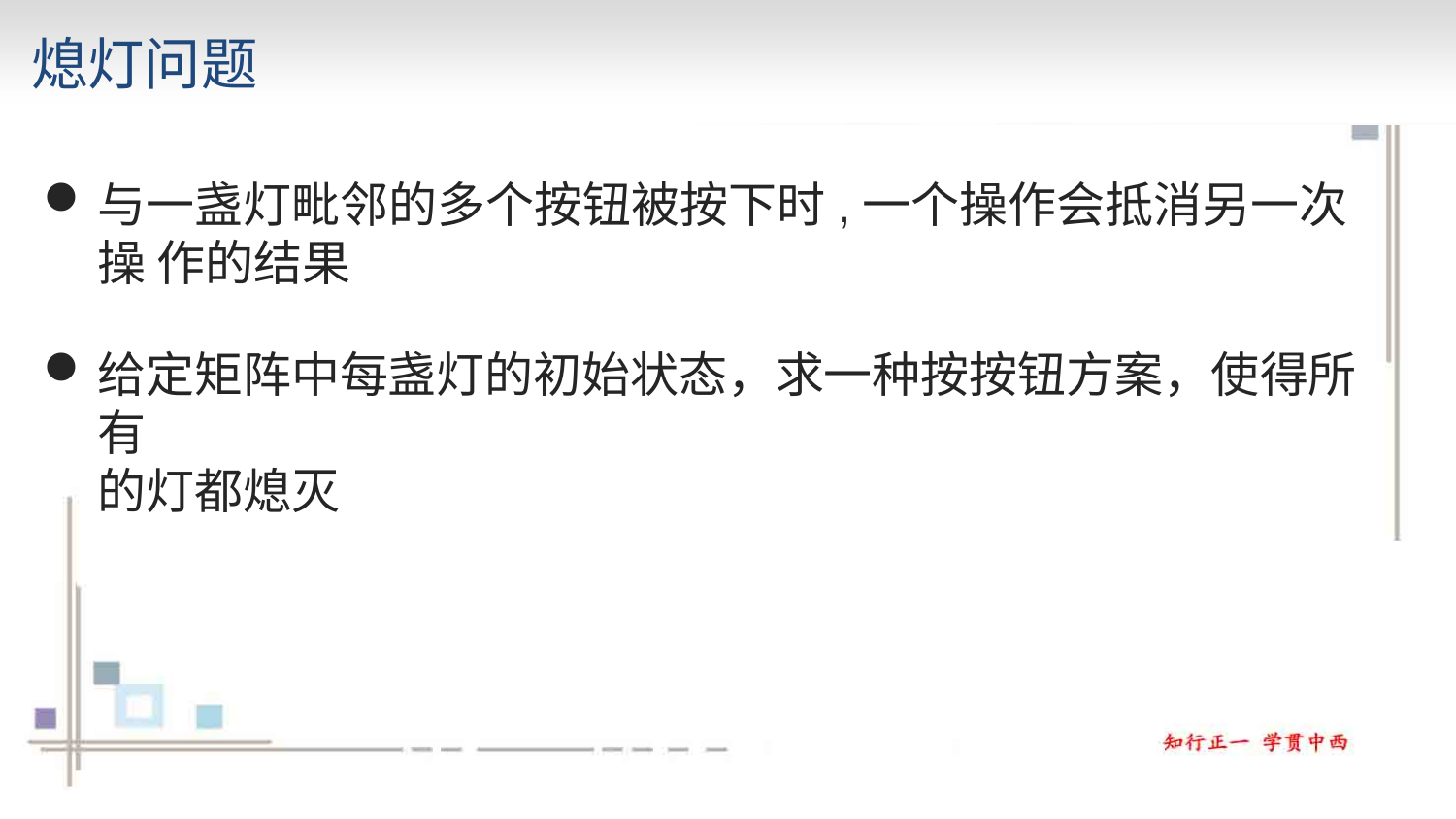

# 熄灯问题
与一盏灯毗邻的多个按钮被按下时,一个操作会抵消另一次操 作的结果

给定矩阵中每盏灯的初始状态，求一种按按钮方案，使得所有
的灯都熄灭